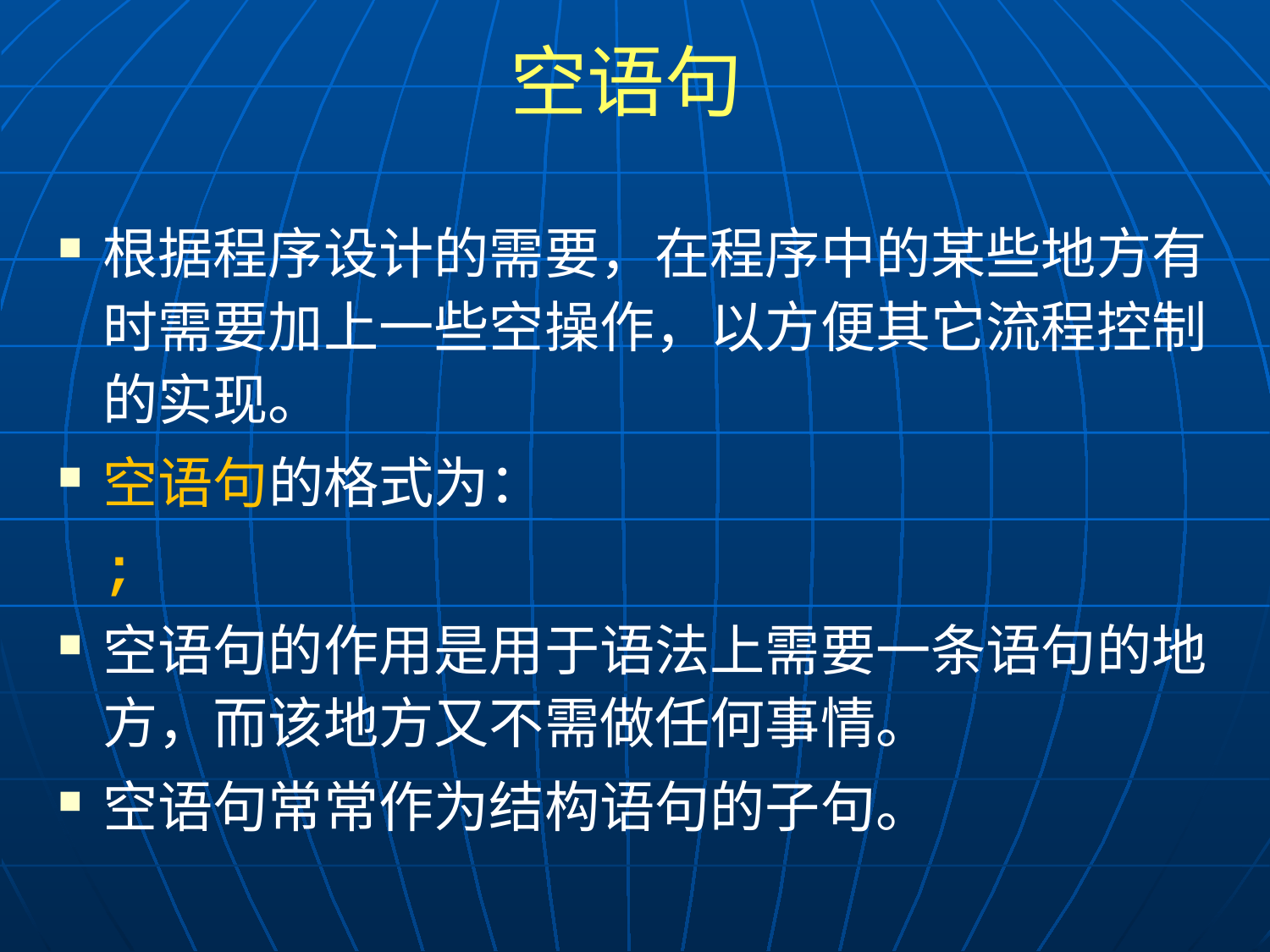

# 空语句
根据程序设计的需要，在程序中的某些地方有时需要加上一些空操作，以方便其它流程控制的实现。
空语句的格式为：
		;
空语句的作用是用于语法上需要一条语句的地方，而该地方又不需做任何事情。
空语句常常作为结构语句的子句。